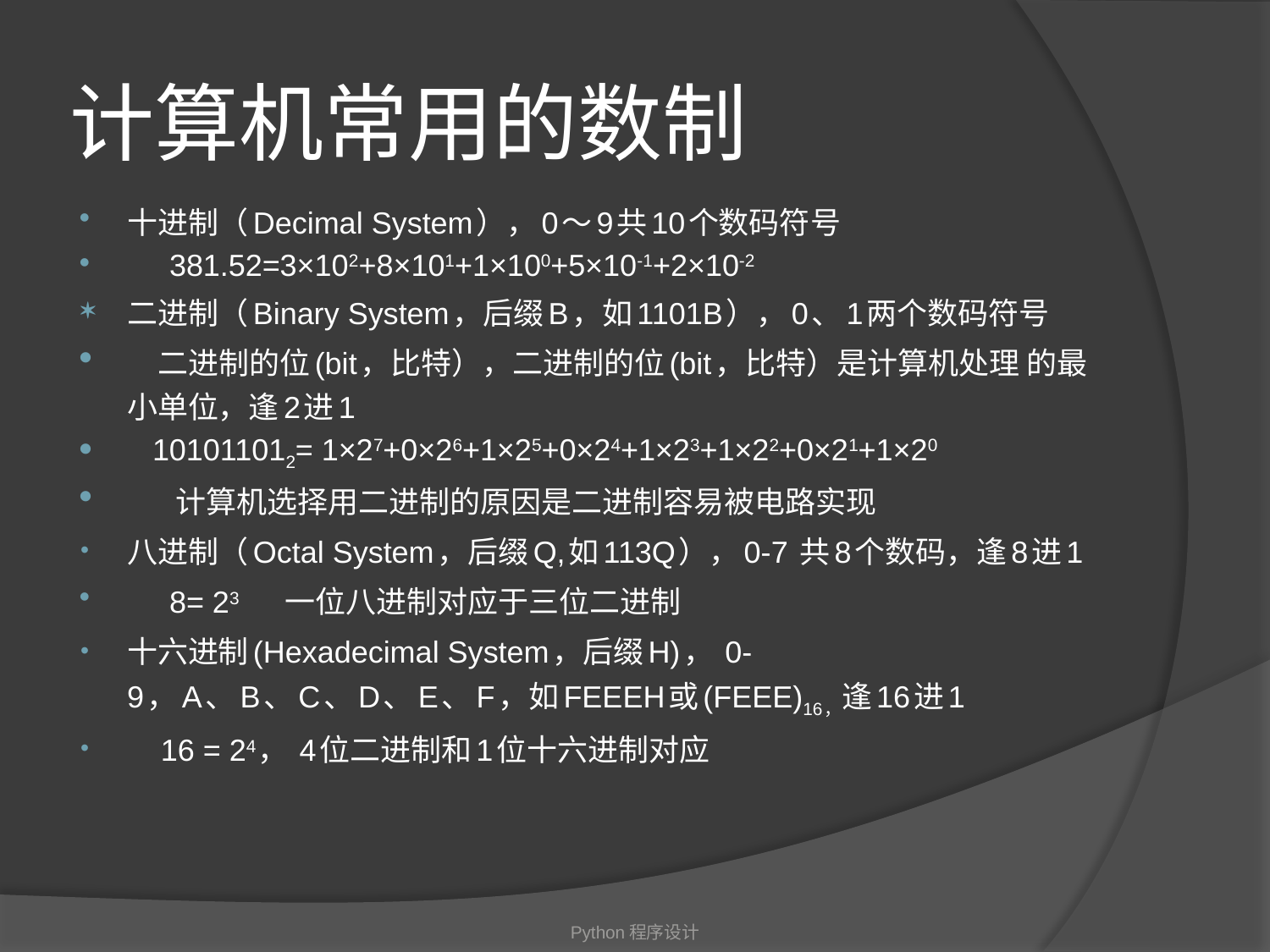

# 计算机常用的数制

十进制（Decimal System），0～9共10个数码符号
     381.52=3×102+8×101+1×100+5×10-1+2×10-2
二进制（Binary System，后缀B，如1101B），0、1两个数码符号
    二进制的位(bit，比特），二进制的位(bit，比特）是计算机处理 的最小单位，逢2进1
   101011012= 1×27+0×26+1×25+0×24+1×23+1×22+0×21+1×20
       计算机选择用二进制的原因是二进制容易被电路实现
八进制（Octal System，后缀Q,如113Q），0-7 共8个数码，逢8进1
     8= 23         一位八进制对应于三位二进制
十六进制(Hexadecimal System，后缀H)， 0-9，A、B、C、D、E、F，如FEEEH或(FEEE)16，逢16进1
    16 = 24， 4位二进制和1位十六进制对应

Python程序设计
5